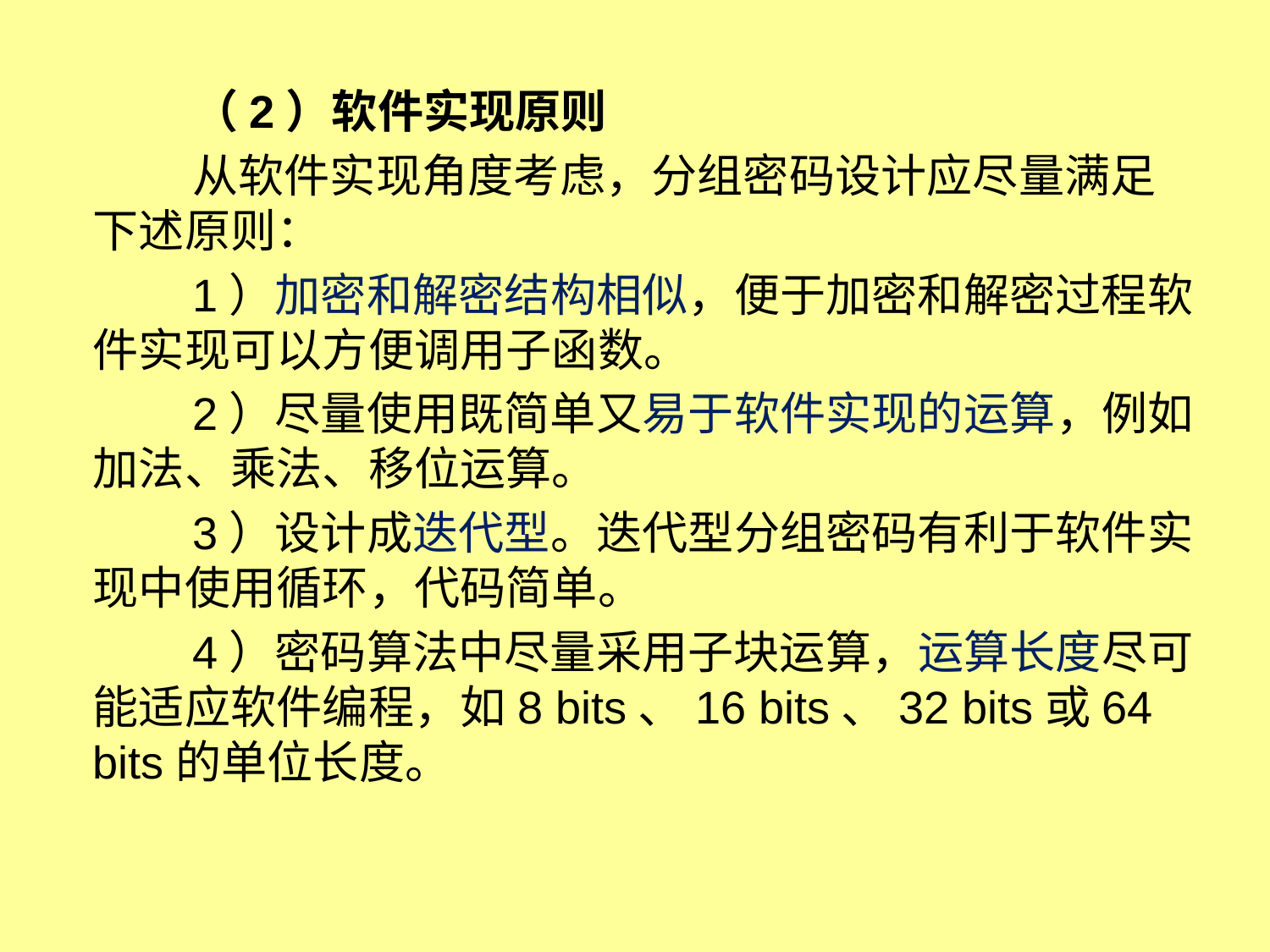

（2）软件实现原则
从软件实现角度考虑，分组密码设计应尽量满足下述原则：
1）加密和解密结构相似，便于加密和解密过程软件实现可以方便调用子函数。
2）尽量使用既简单又易于软件实现的运算，例如加法、乘法、移位运算。
3）设计成迭代型。迭代型分组密码有利于软件实现中使用循环，代码简单。
4）密码算法中尽量采用子块运算，运算长度尽可能适应软件编程，如8 bits、16 bits、32 bits或64 bits的单位长度。